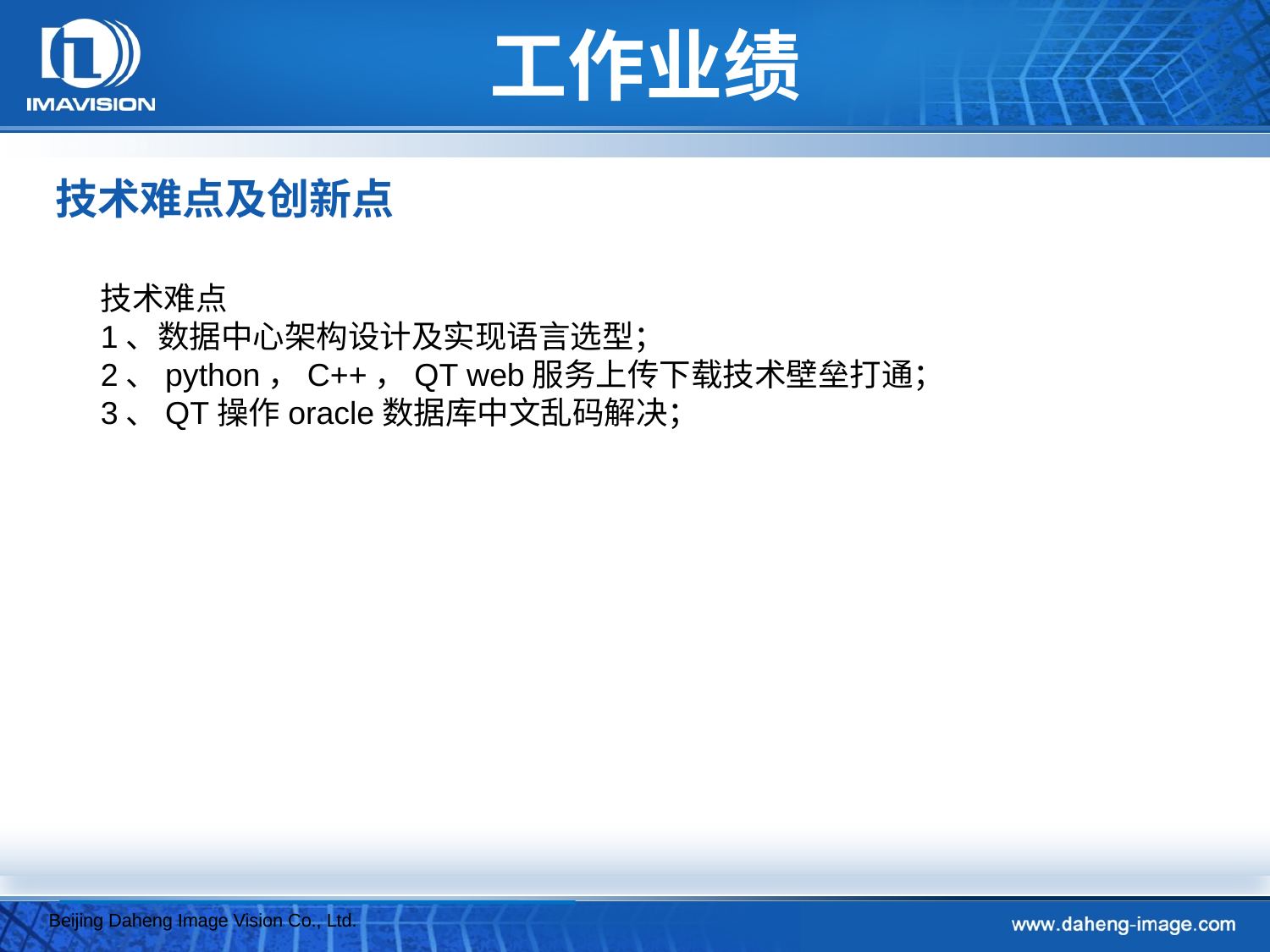

工作业绩

技术难点及创新点

技术难点
1、数据中心架构设计及实现语言选型；
2、python，C++，QT web服务上传下载技术壁垒打通；
3、QT操作oracle数据库中文乱码解决；
Beijing Daheng Image Vision Co., Ltd.